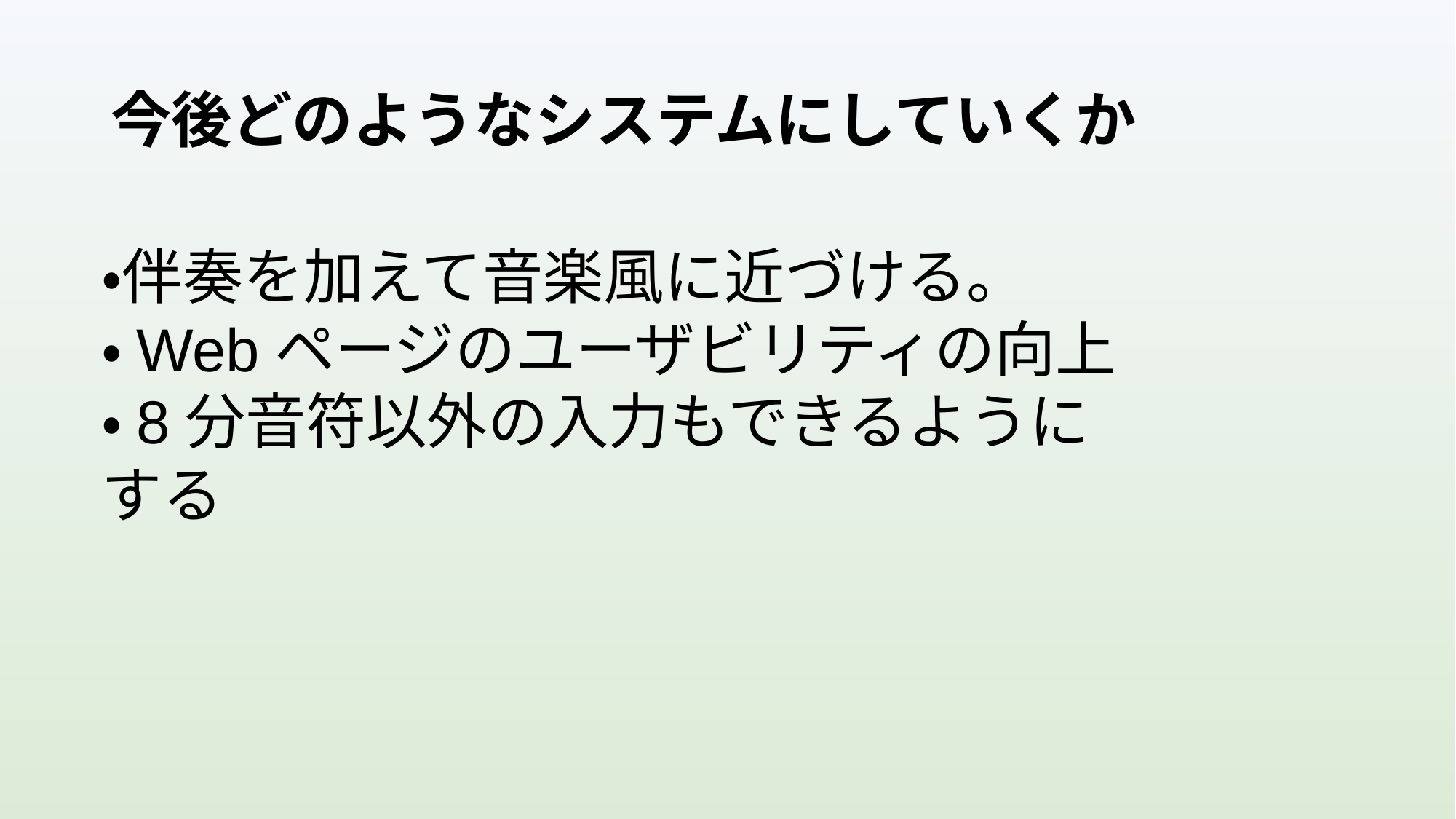

# 今後どのようなシステムにしていくか
・伴奏を加えて音楽風に近づける。
・Webページのユーザビリティの向上
・8分音符以外の入力もできるようにする